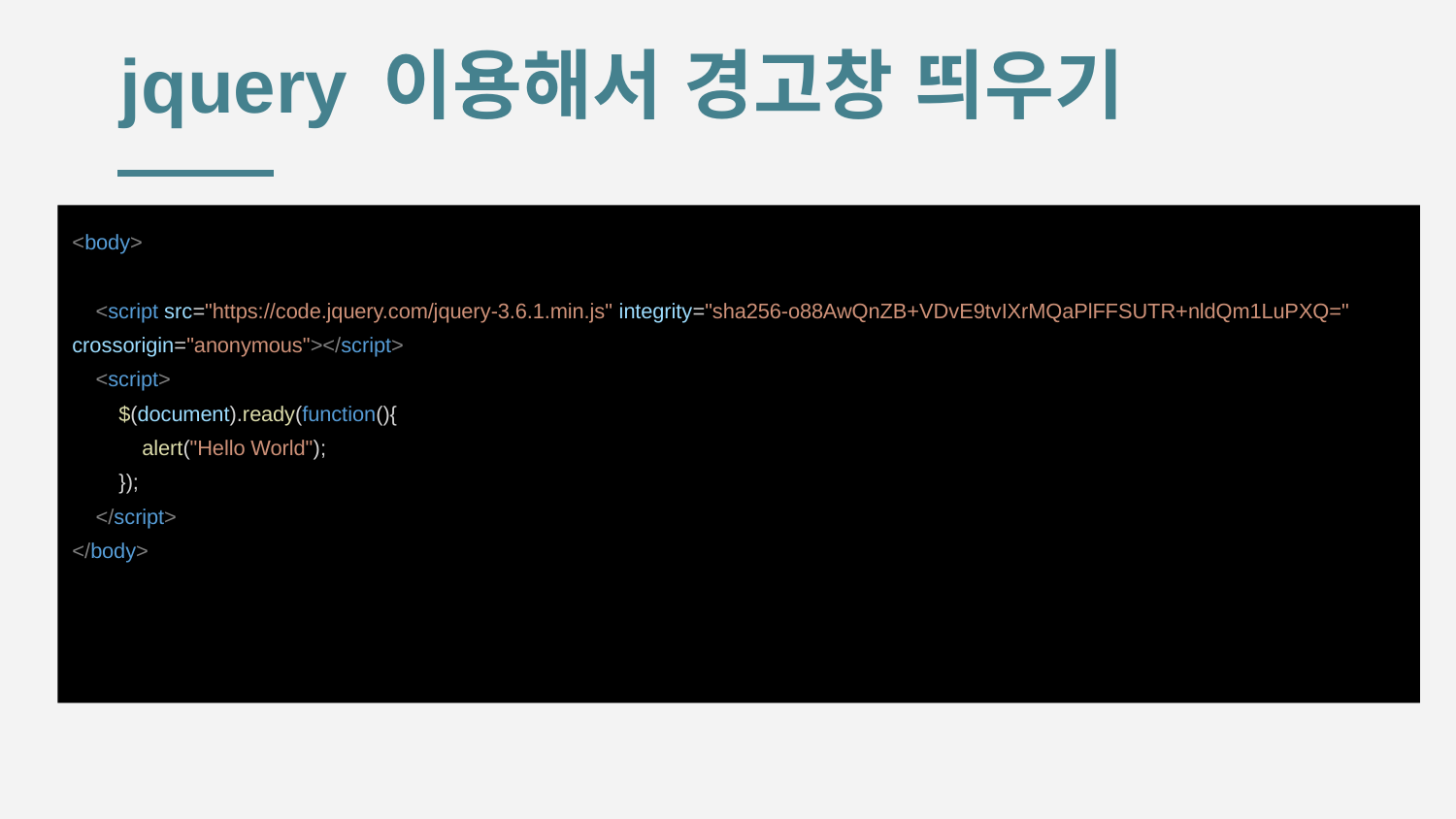

# jquery 이용해서 경고창 띄우기
<body>

    <script src="https://code.jquery.com/jquery-3.6.1.min.js" integrity="sha256-o88AwQnZB+VDvE9tvIXrMQaPlFFSUTR+nldQm1LuPXQ=" crossorigin="anonymous"></script>
    <script>
        $(document).ready(function(){
            alert("Hello World");
        });
    </script>
</body>